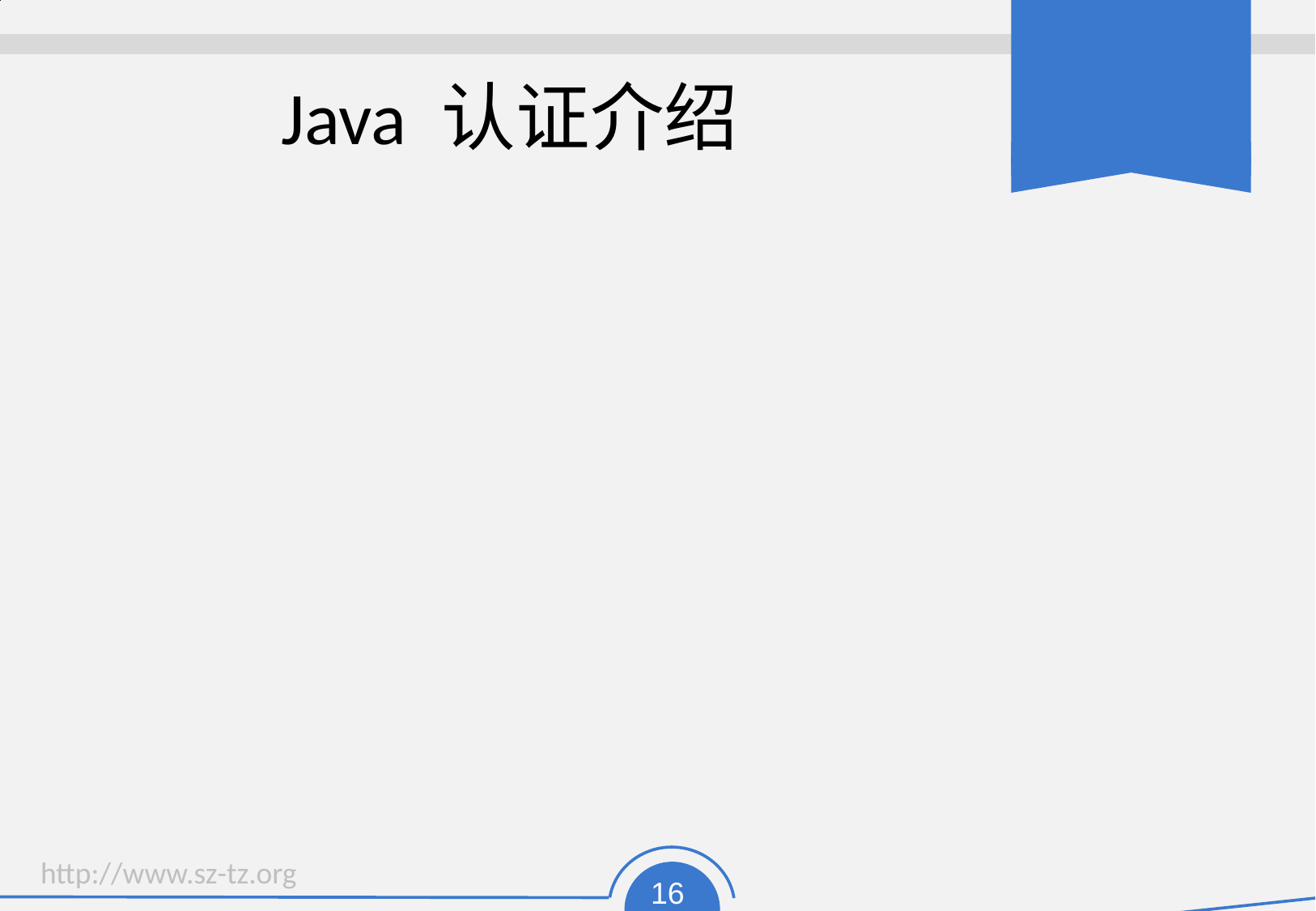

# Java 认证介绍
J2SE

SCJP

Sun certified java5 programmer

Scjp主要偏重于对java语言的语法与及JDK的内容.

SCJD

Sun certified java5 Developer
SCJD相对于SCJP进一步测试用JAVA 开发应用程序的能力